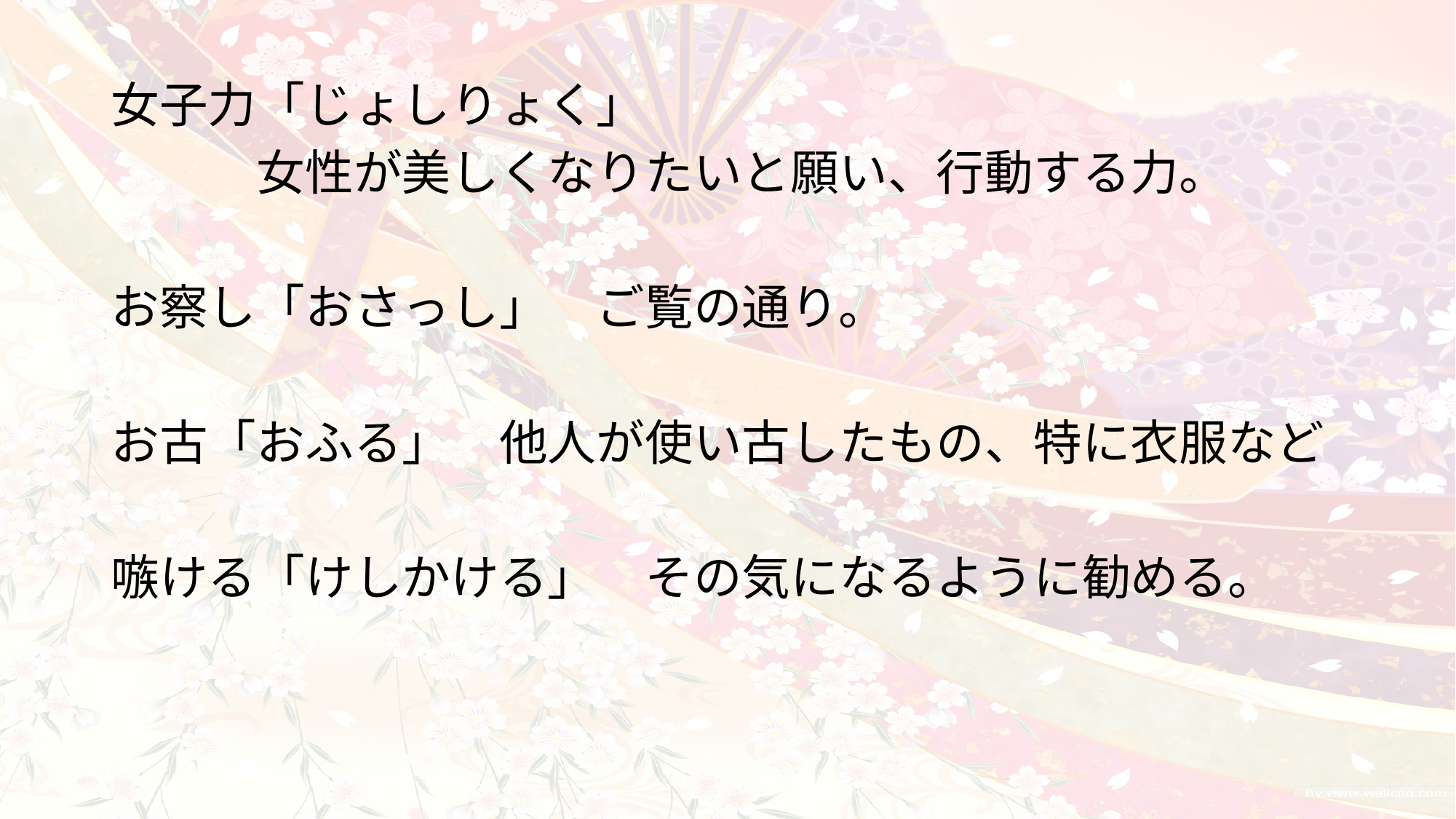

女子力「じょしりょく」
　　　女性が美しくなりたいと願い、行動する力。

お察し「おさっし」　ご覧の通り。

お古「おふる」　他人が使い古したもの、特に衣服など

嗾ける「けしかける」　その気になるように勧める。